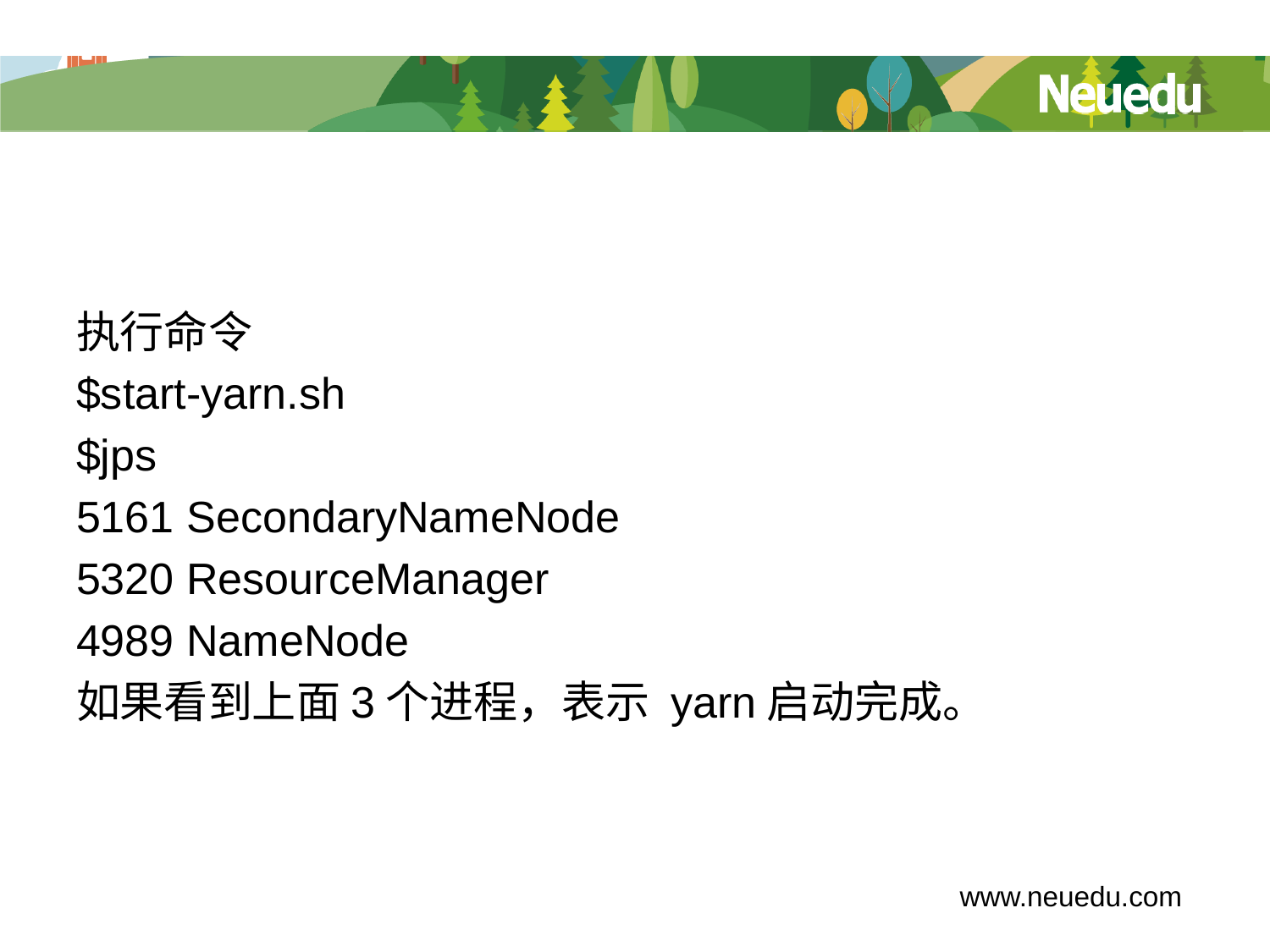

#
执行命令
$start-yarn.sh
$jps
5161 SecondaryNameNode
5320 ResourceManager
4989 NameNode
如果看到上面3个进程，表示 yarn启动完成。